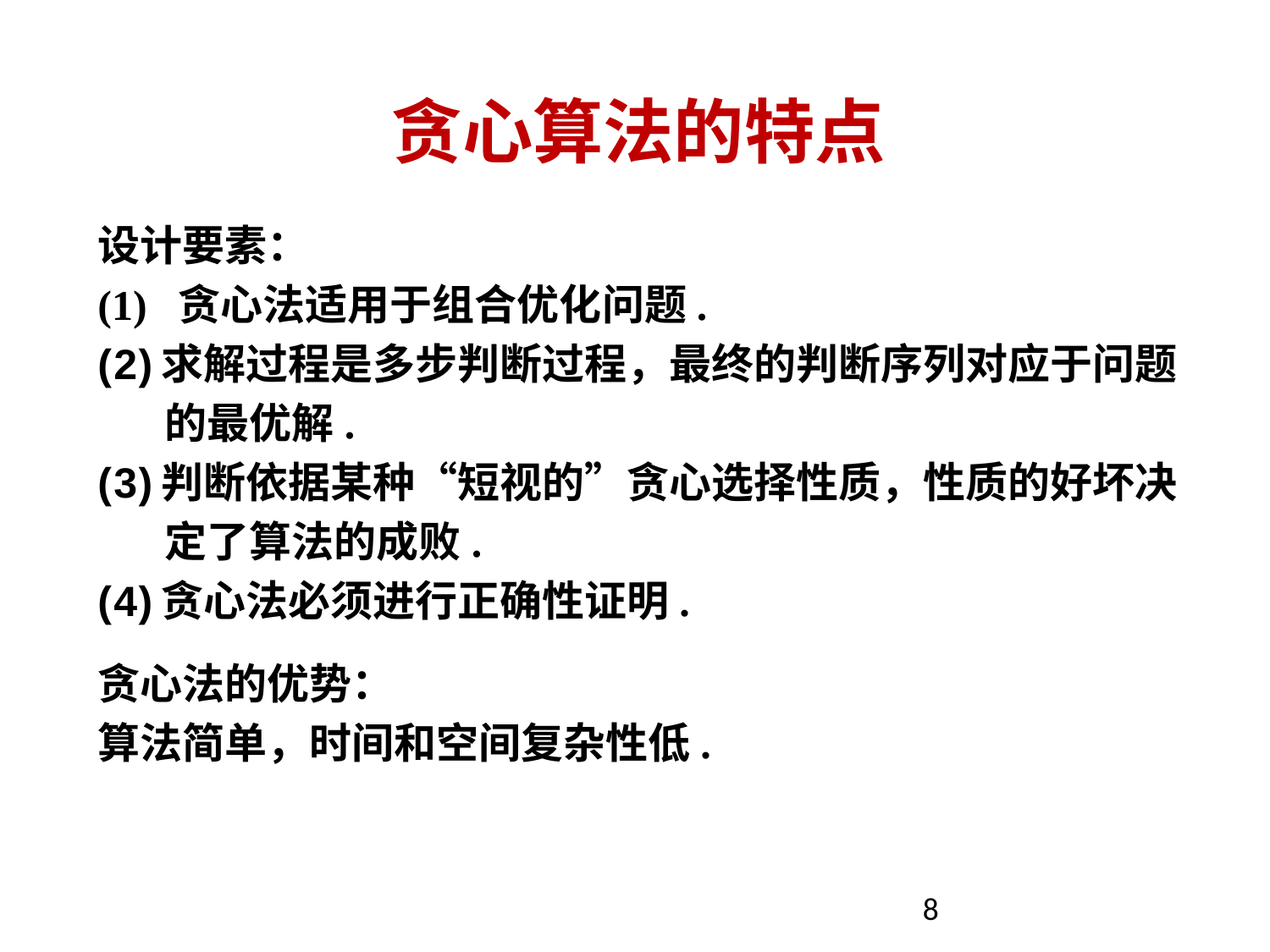

# 贪心算法的特点
设计要素：
(1)  贪心法适用于组合优化问题.
求解过程是多步判断过程，最终的判断序列对应于问题
      的最优解.
判断依据某种“短视的”贪心选择性质，性质的好坏决
      定了算法的成败.
贪心法必须进行正确性证明.
贪心法的优势：
算法简单，时间和空间复杂性低.

8